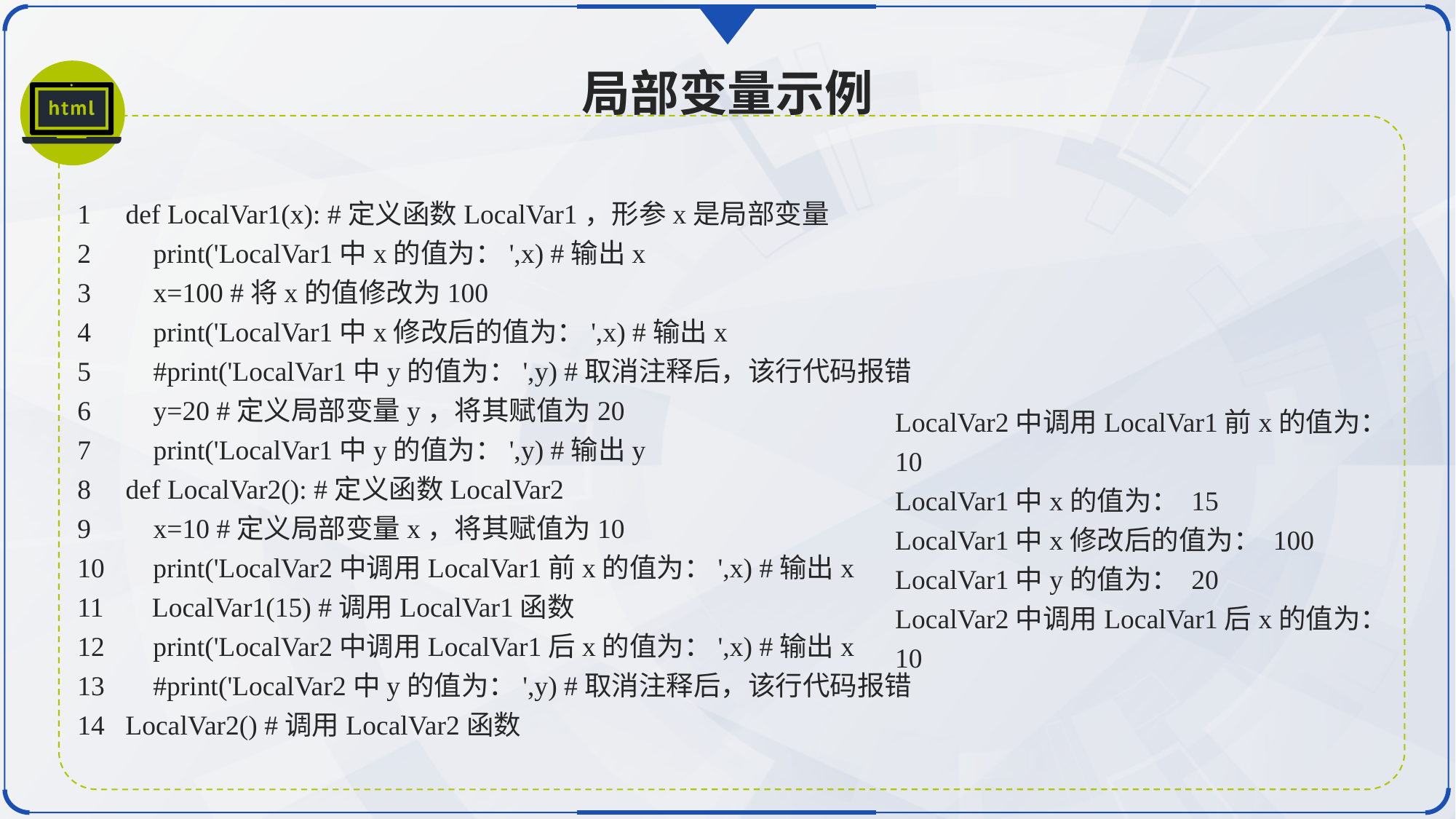

局部变量示例

1     def LocalVar1(x): #定义函数LocalVar1，形参x是局部变量
2         print('LocalVar1中x的值为：',x) #输出x
3         x=100 #将x的值修改为100
4         print('LocalVar1中x修改后的值为：',x) #输出x
5         #print('LocalVar1中y的值为：',y) #取消注释后，该行代码报错
6         y=20 #定义局部变量y，将其赋值为20
7         print('LocalVar1中y的值为：',y) #输出y
8     def LocalVar2(): #定义函数LocalVar2
9         x=10 #定义局部变量x，将其赋值为10
10       print('LocalVar2中调用LocalVar1前x的值为：',x) #输出x
11       LocalVar1(15) #调用LocalVar1函数
12       print('LocalVar2中调用LocalVar1后x的值为：',x) #输出x
13       #print('LocalVar2中y的值为：',y) #取消注释后，该行代码报错
14   LocalVar2() #调用LocalVar2函数
LocalVar2中调用LocalVar1前x的值为： 10
LocalVar1中x的值为： 15
LocalVar1中x修改后的值为： 100
LocalVar1中y的值为： 20
LocalVar2中调用LocalVar1后x的值为： 10